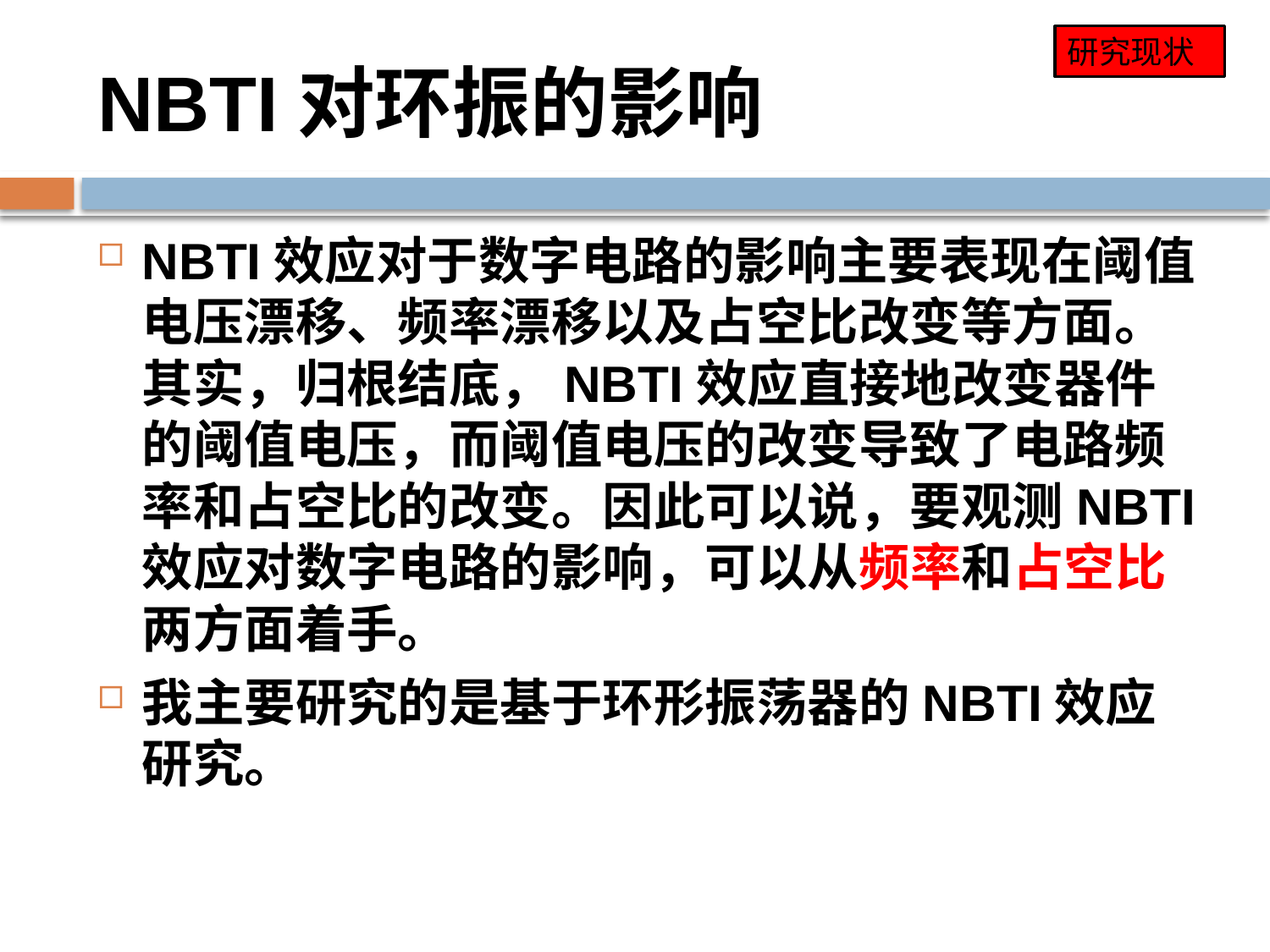

研究现状
# NBTI对环振的影响
NBTI效应对于数字电路的影响主要表现在阈值电压漂移、频率漂移以及占空比改变等方面。其实，归根结底，NBTI效应直接地改变器件的阈值电压，而阈值电压的改变导致了电路频率和占空比的改变。因此可以说，要观测NBTI效应对数字电路的影响，可以从频率和占空比两方面着手。
我主要研究的是基于环形振荡器的NBTI效应研究。